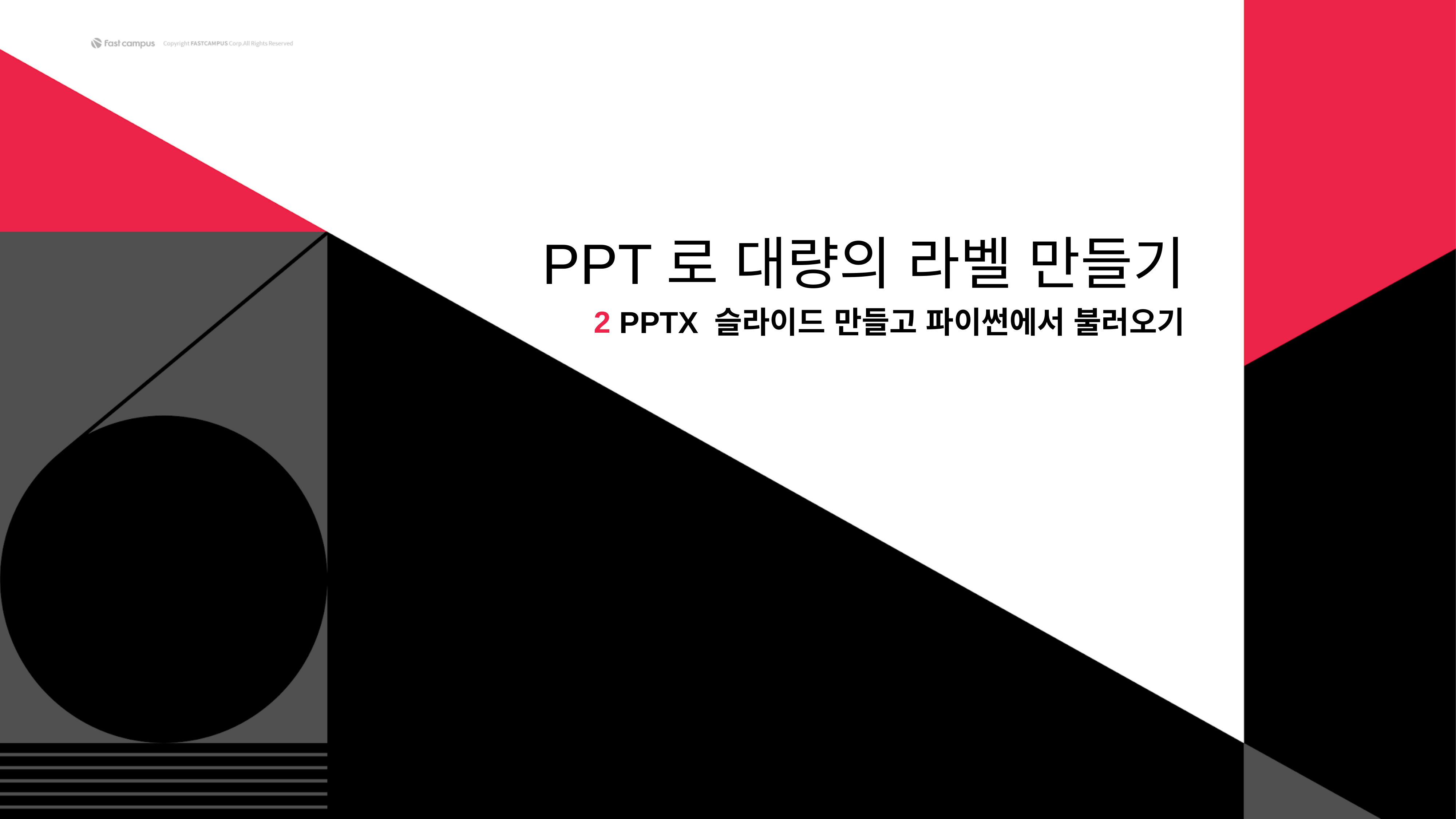

# PPT로 대량의 라벨 만들기
2
PPTX 슬라이드 만들고 파이썬에서 불러오기